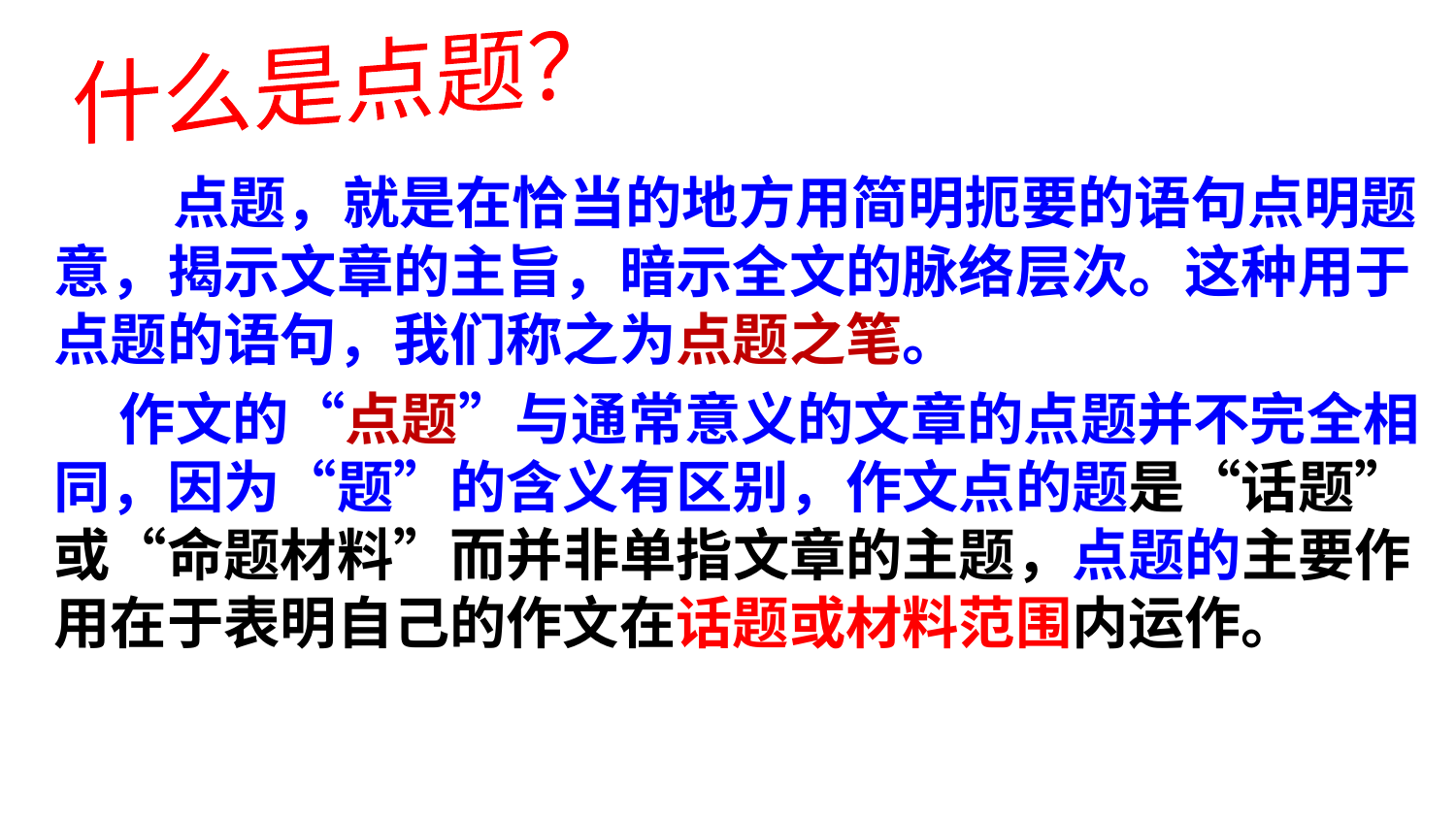

什么是点题？
       点题，就是在恰当的地方用简明扼要的语句点明题意，揭示文章的主旨，暗示全文的脉络层次。这种用于点题的语句，我们称之为点题之笔。
    作文的“点题”与通常意义的文章的点题并不完全相同，因为“题”的含义有区别，作文点的题是“话题”或“命题材料”而并非单指文章的主题，点题的主要作用在于表明自己的作文在话题或材料范围内运作。